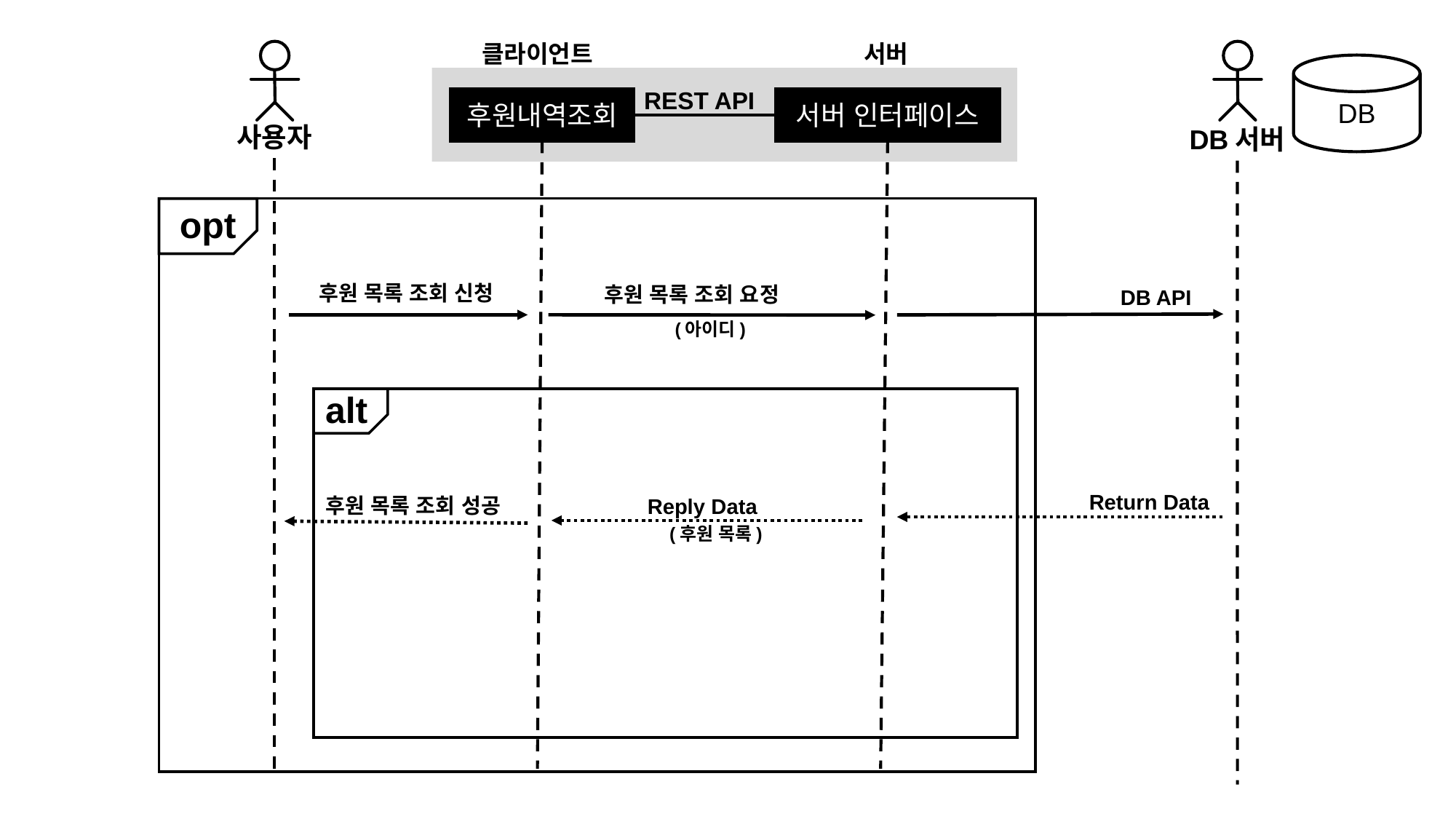

클라이언트
서버

사용자

DB서버
DB

REST API
후원내역조회
서버 인터페이스
opt

후원 목록 조회 신청
후원 목록 조회 요정
DB API
(아이디)
alt

Return Data
후원 목록 조회 성공
Reply Data
(후원 목록)